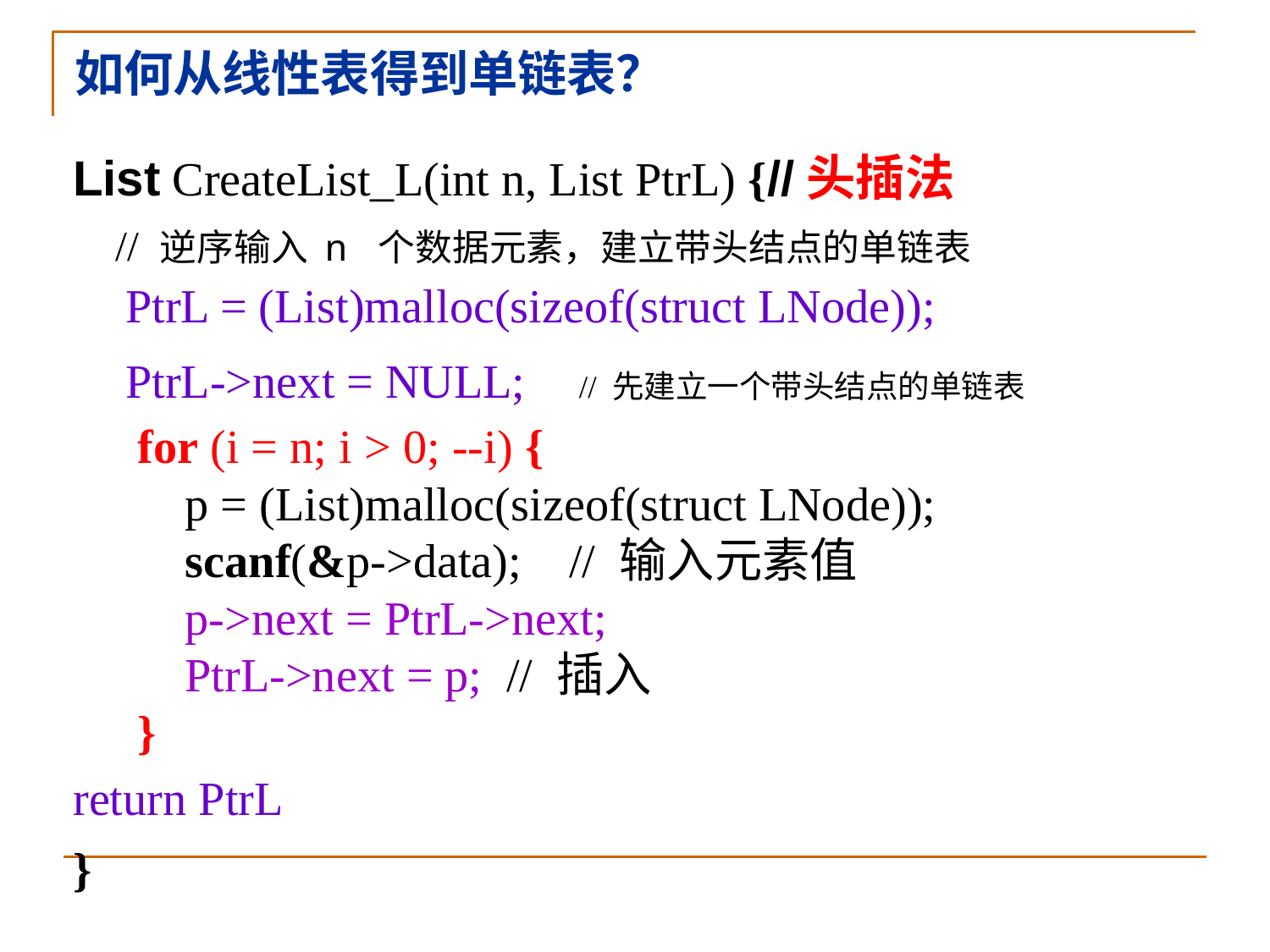

# 如何从线性表得到单链表？
List CreateList_L(int n, List PtrL) {//头插法
    // 逆序输入 n 个数据元素，建立带头结点的单链表

return PtrL
}
PtrL = (List)malloc(sizeof(struct LNode));
PtrL->next = NULL;    // 先建立一个带头结点的单链表
for (i = n; i > 0; --i) {
    p = (List)malloc(sizeof(struct LNode));
    scanf(&p->data);    // 输入元素值
    p->next = PtrL->next;
    PtrL->next = p;  // 插入
}